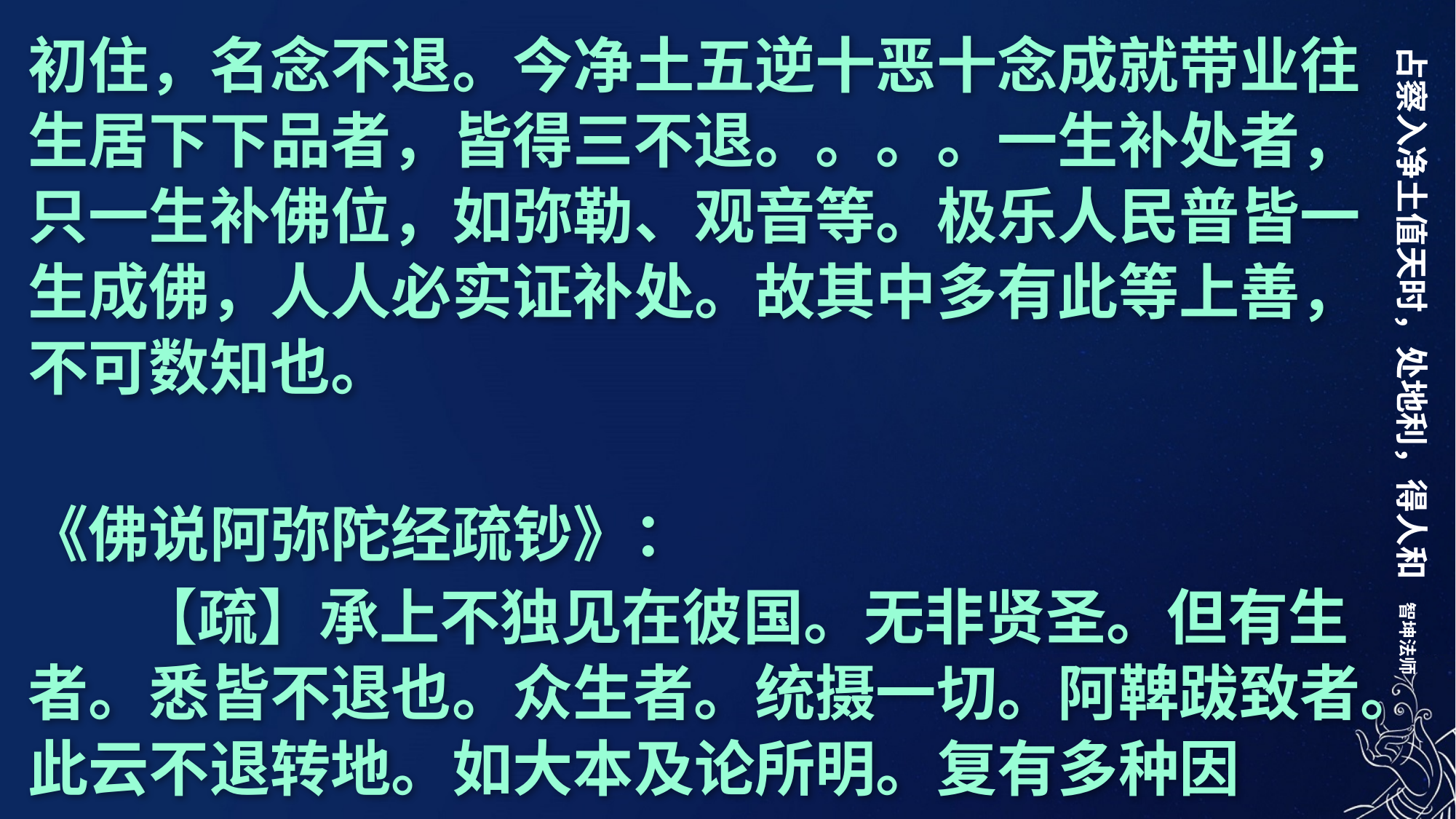

初住，名念不退。今净土五逆十恶十念成就带业往生居下下品者，皆得三不退。。。。一生补处者，只一生补佛位，如弥勒、观音等。极乐人民普皆一生成佛，人人必实证补处。故其中多有此等上善，不可数知也。

《佛说阿弥陀经疏钞》：
	【疏】承上不独见在彼国。无非贤圣。但有生者。悉皆不退也。众生者。统摄一切。阿鞞跋致者。此云不退转地。如大本及论所明。复有多种因